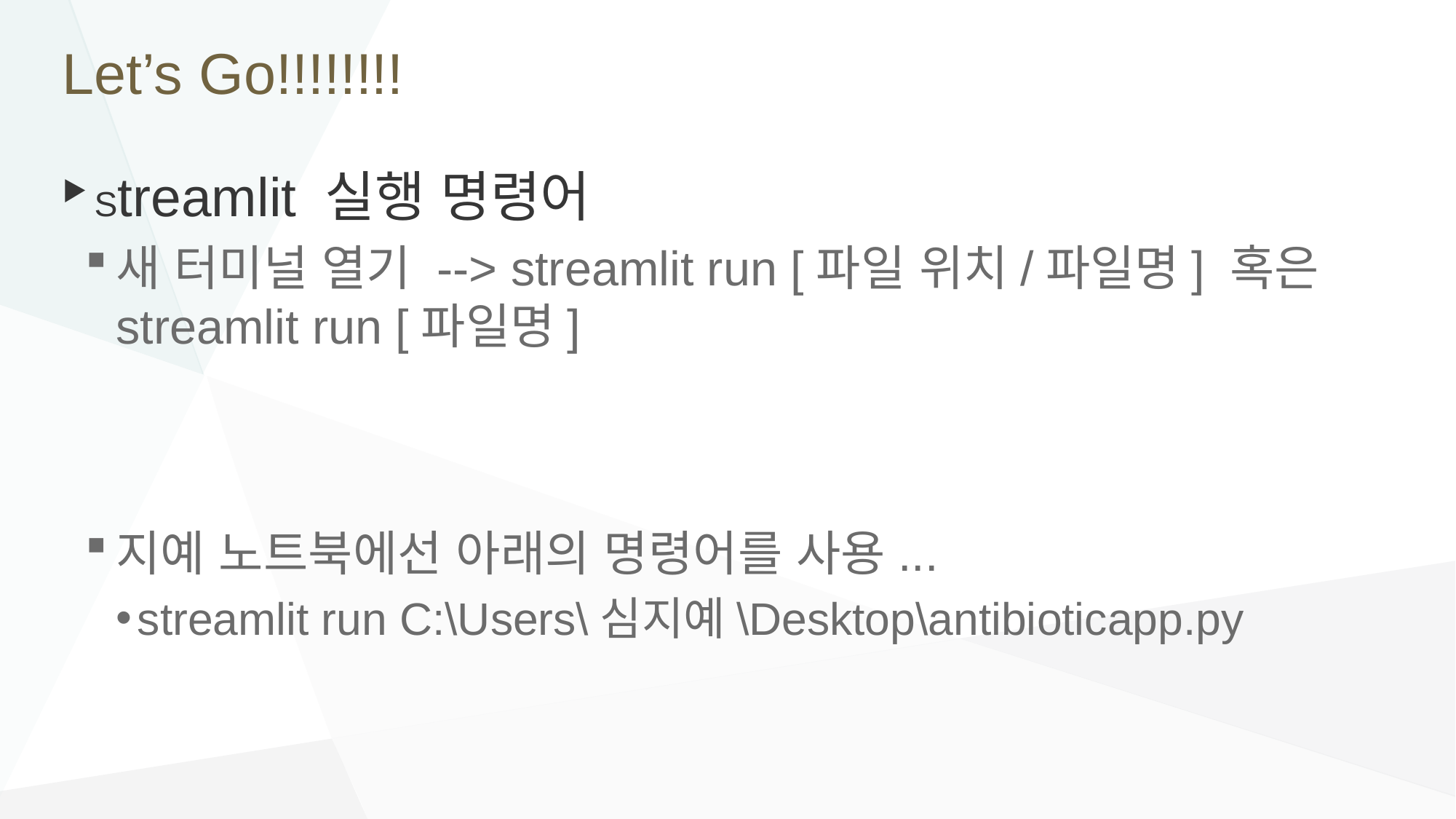

# Let’s Go!!!!!!!!
Streamlit 실행 명령어
새 터미널 열기 --> streamlit run [파일 위치/파일명] 혹은 streamlit run [파일명]

지예 노트북에선 아래의 명령어를 사용...
streamlit run C:\Users\심지예\Desktop\antibioticapp.py